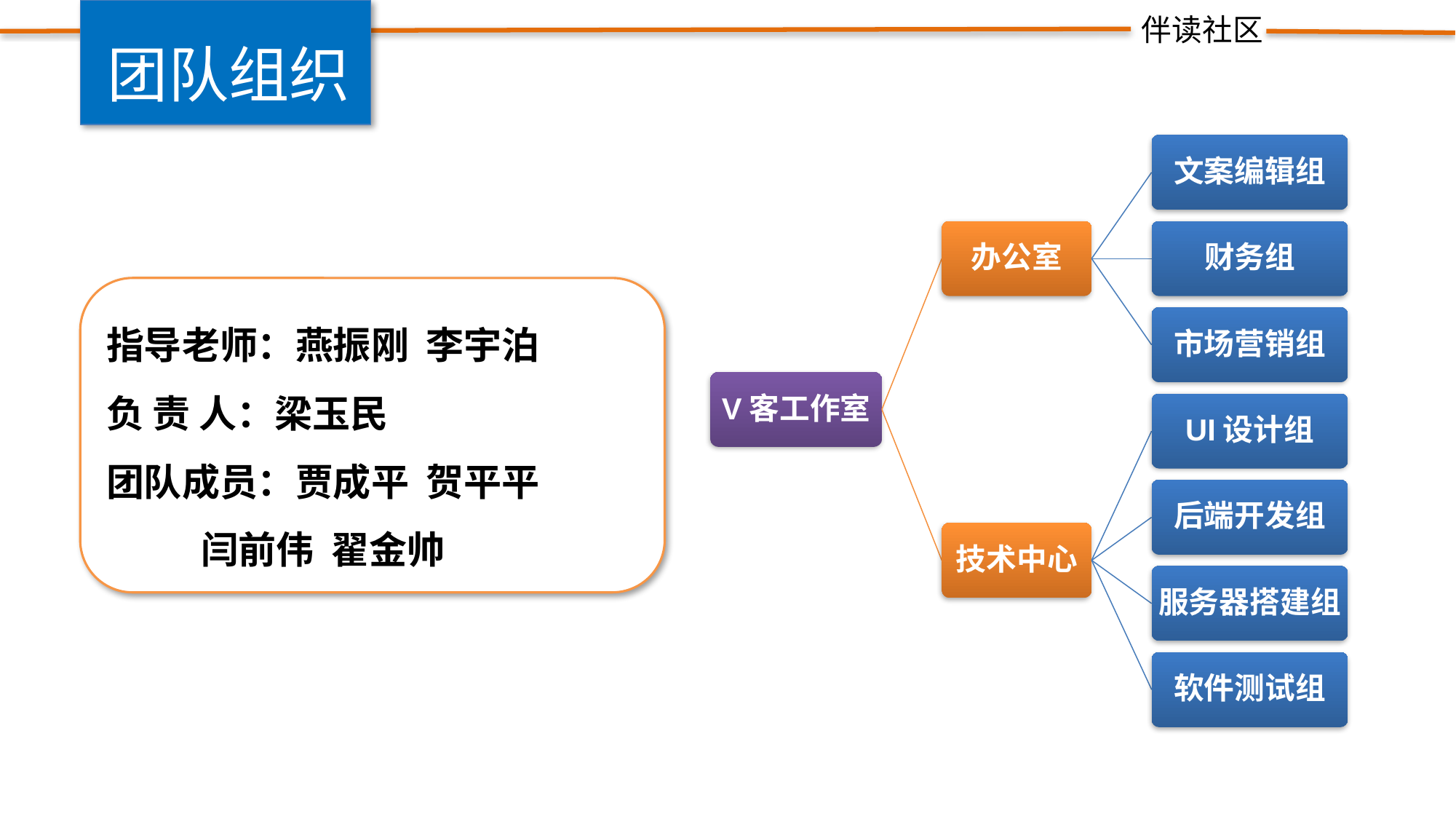

伴读社区
团队组织
文案编辑组

办公室
财务组
点击添加文本

指导老师：燕振刚  李宇泊
负 责 人：梁玉民
团队成员：贾成平  贺平平
          闫前伟  翟金帅

市场营销组

点击添加文本
V客工作室
UI设计组
后端开发组

点击添加文本
技术中心

服务器搭建组

软件测试组
点击添加文本